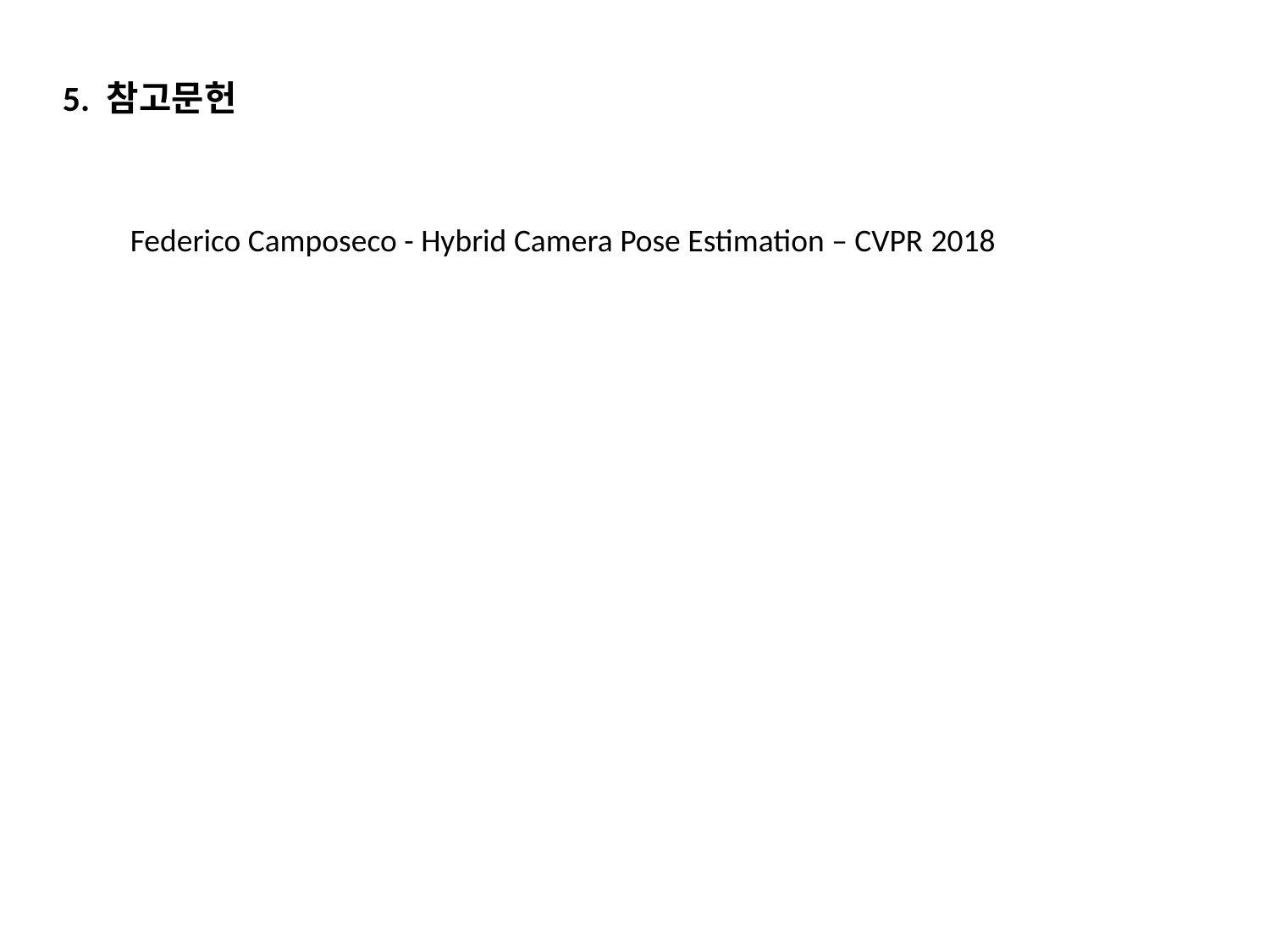

5. 참고문헌
Federico Camposeco - Hybrid Camera Pose Estimation – CVPR 2018